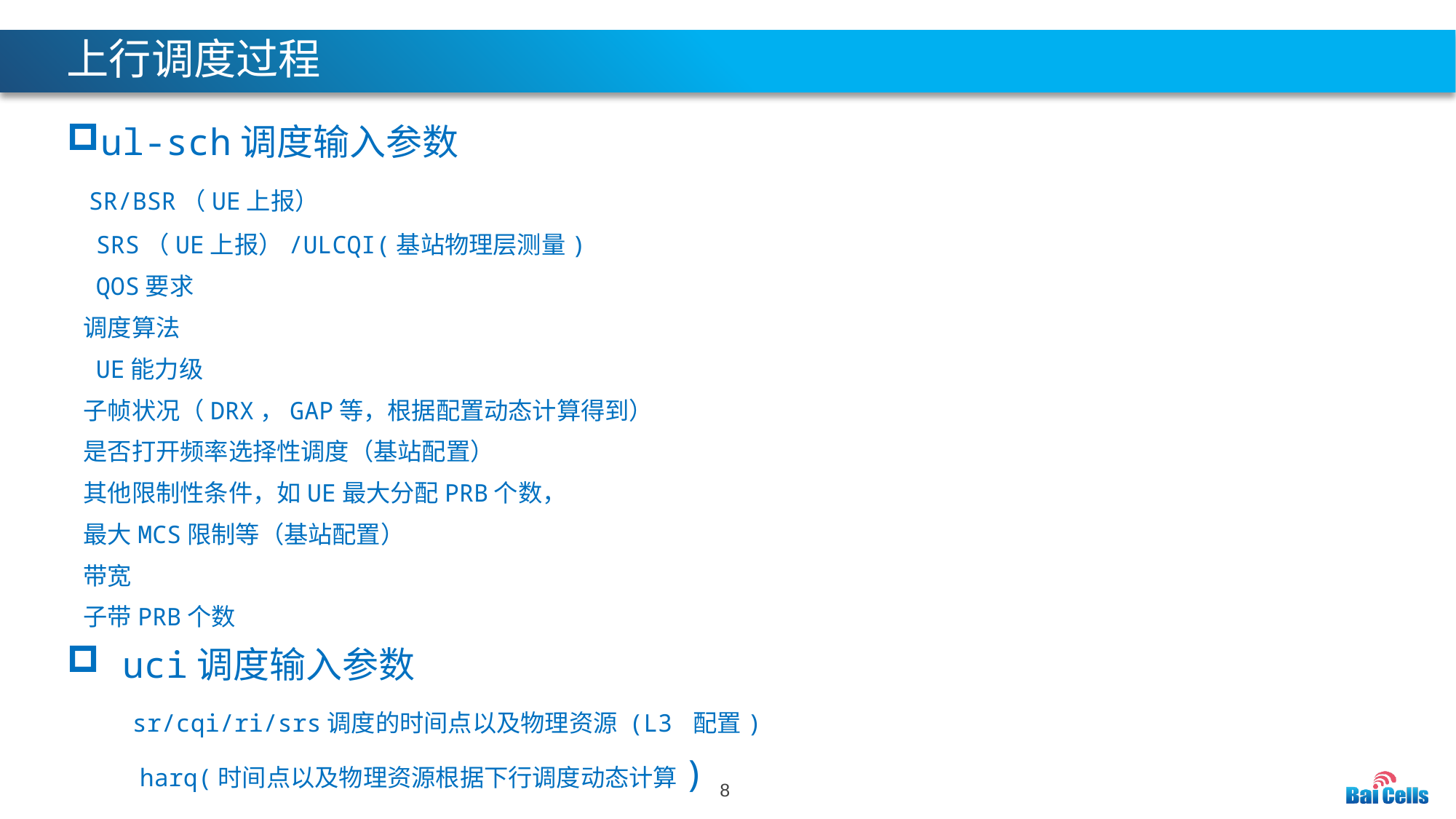

# 上行调度过程
ul-sch调度输入参数
 SR/BSR（UE上报）
  SRS（UE上报）/ULCQI(基站物理层测量)
  QOS要求
  调度算法
  UE能力级
  子帧状况（DRX，GAP等，根据配置动态计算得到）
  是否打开频率选择性调度（基站配置）
  其他限制性条件，如UE最大分配PRB个数，
  最大MCS限制等（基站配置）
  带宽
  子带PRB个数
 uci调度输入参数
   sr/cqi/ri/srs调度的时间点以及物理资源 (L3 配置)
     harq(时间点以及物理资源根据下行调度动态计算)